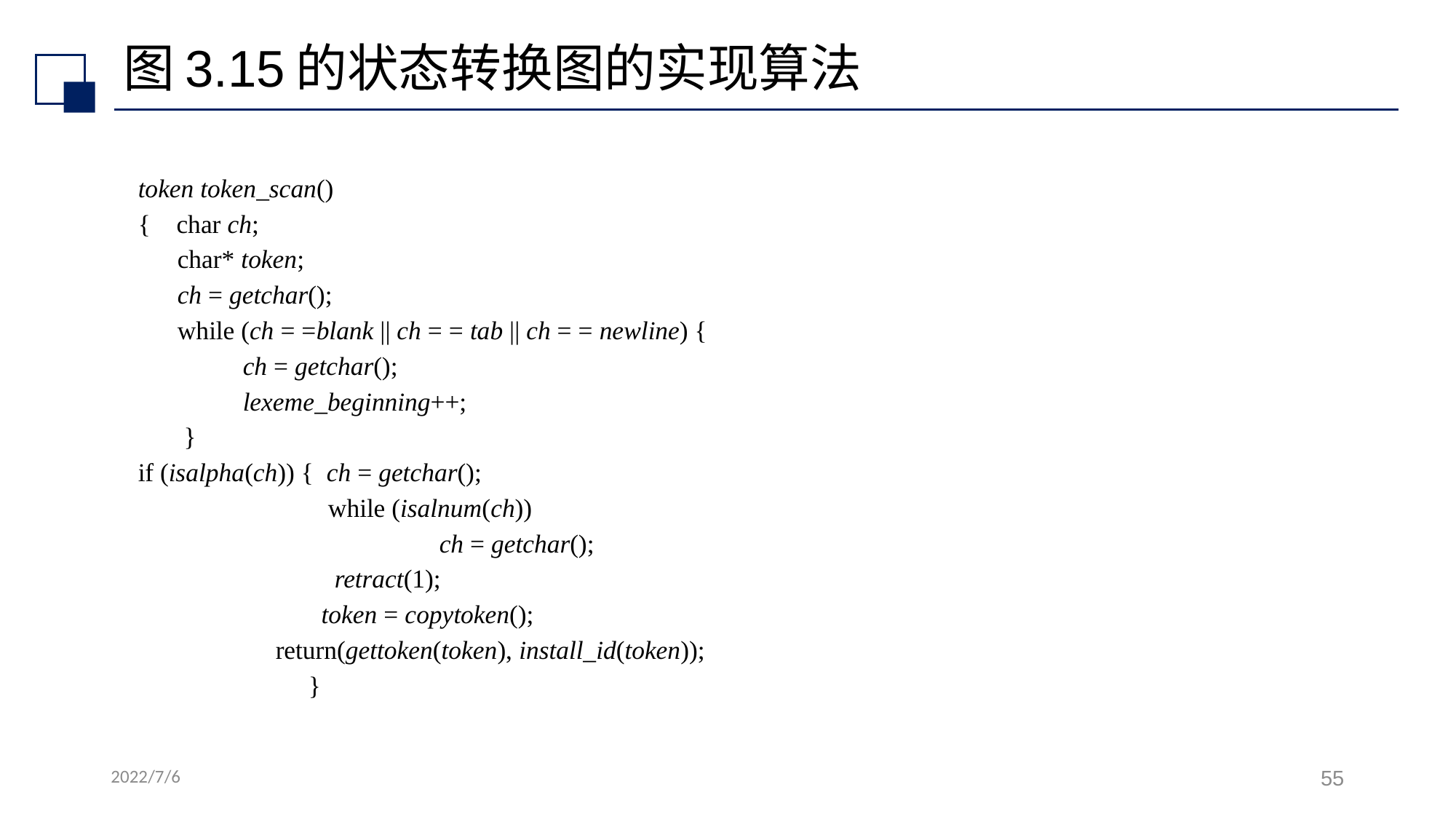

# 图3.15的状态转换图的实现算法
token token_scan()
{    char ch;
      char* token;
      ch = getchar();
      while (ch = =blank || ch = = tab || ch = = newline) {
                ch = getchar();
                lexeme_beginning++;
       }
if (isalpha(ch)) {  ch = getchar();
                             while (isalnum(ch))
                                              ch = getchar();
                              retract(1);
                            token = copytoken();
                     return(gettoken(token), install_id(token));
                          }
2022/7/6
55